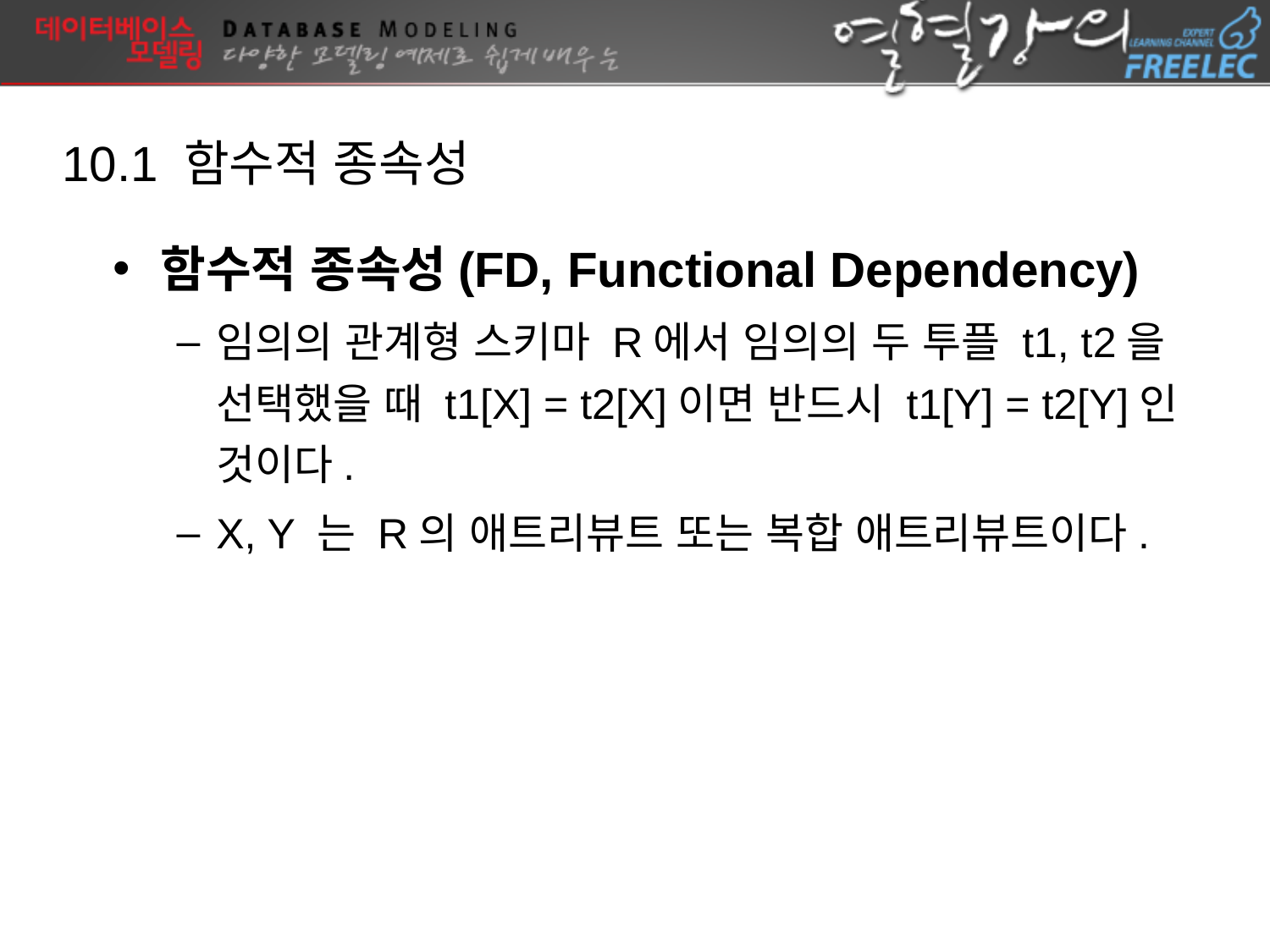

10.1 함수적 종속성
함수적 종속성(FD, Functional Dependency)
임의의 관계형 스키마 R에서 임의의 두 투플 t1, t2을 선택했을 때 t1[X] = t2[X]이면 반드시 t1[Y] = t2[Y]인 것이다.
X, Y 는 R의 애트리뷰트 또는 복합 애트리뷰트이다.